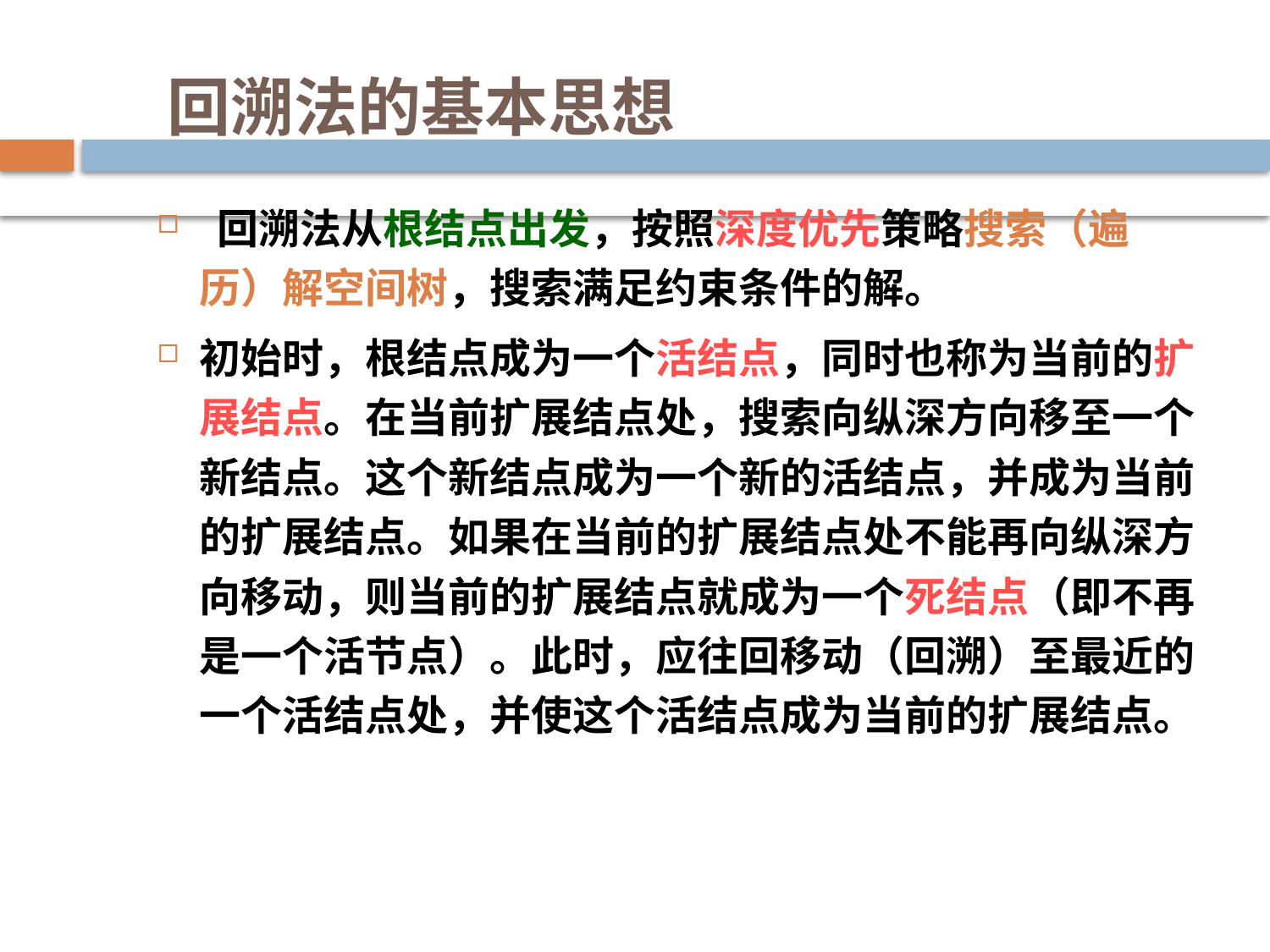

# 回溯法的基本思想
 回溯法从根结点出发，按照深度优先策略搜索（遍历）解空间树，搜索满足约束条件的解。
初始时，根结点成为一个活结点，同时也称为当前的扩展结点。在当前扩展结点处，搜索向纵深方向移至一个新结点。这个新结点成为一个新的活结点，并成为当前的扩展结点。如果在当前的扩展结点处不能再向纵深方向移动，则当前的扩展结点就成为一个死结点（即不再是一个活节点）。此时，应往回移动（回溯）至最近的一个活结点处，并使这个活结点成为当前的扩展结点。